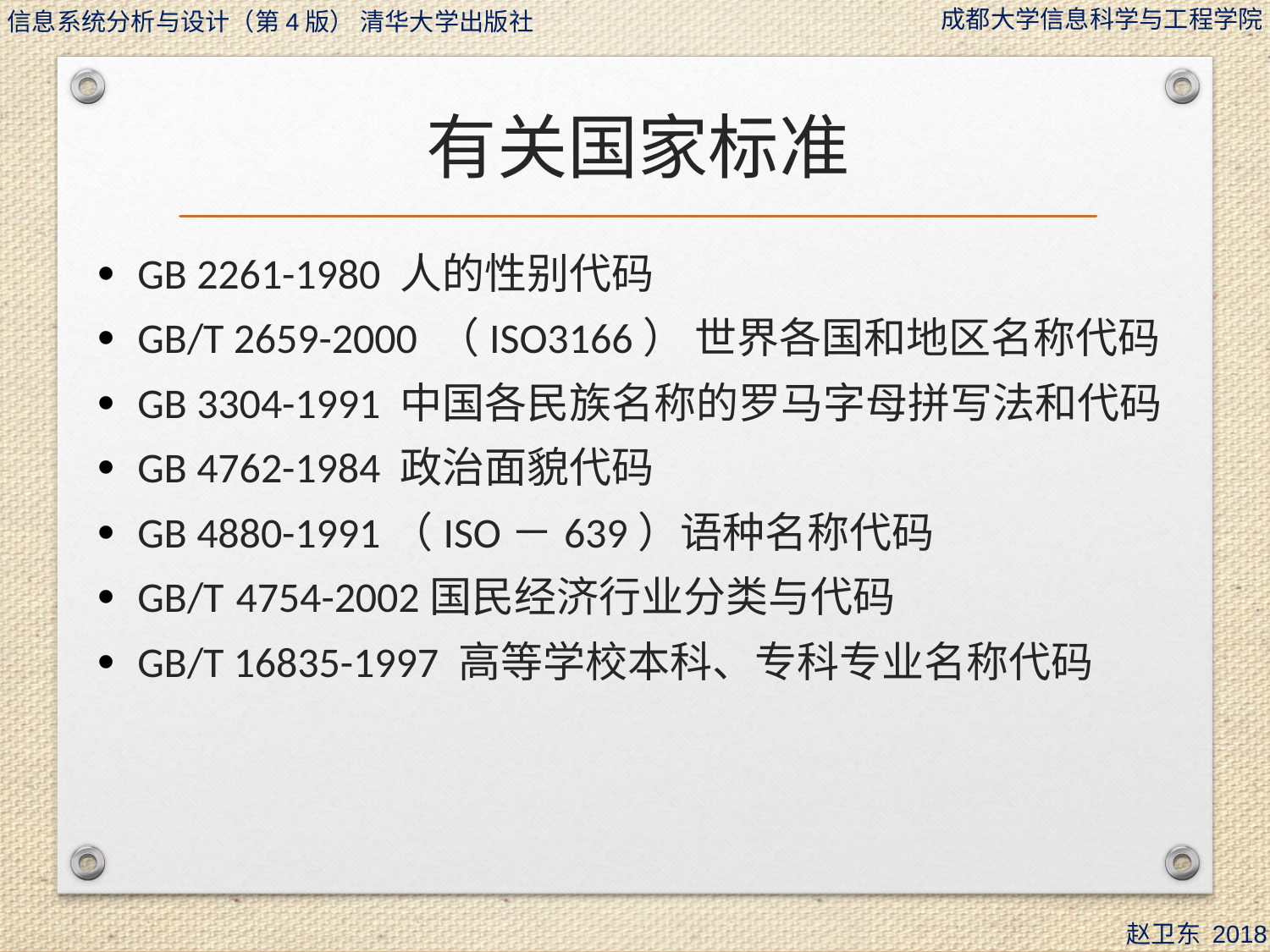

# 有关国家标准
GB 2261-1980 人的性别代码
GB/T 2659-2000 （ISO3166） 世界各国和地区名称代码
GB 3304-1991 中国各民族名称的罗马字母拼写法和代码
GB 4762-1984 政治面貌代码
GB 4880-1991（ISO－639）语种名称代码
GB/T 4754-2002国民经济行业分类与代码
GB/T 16835-1997 高等学校本科、专科专业名称代码